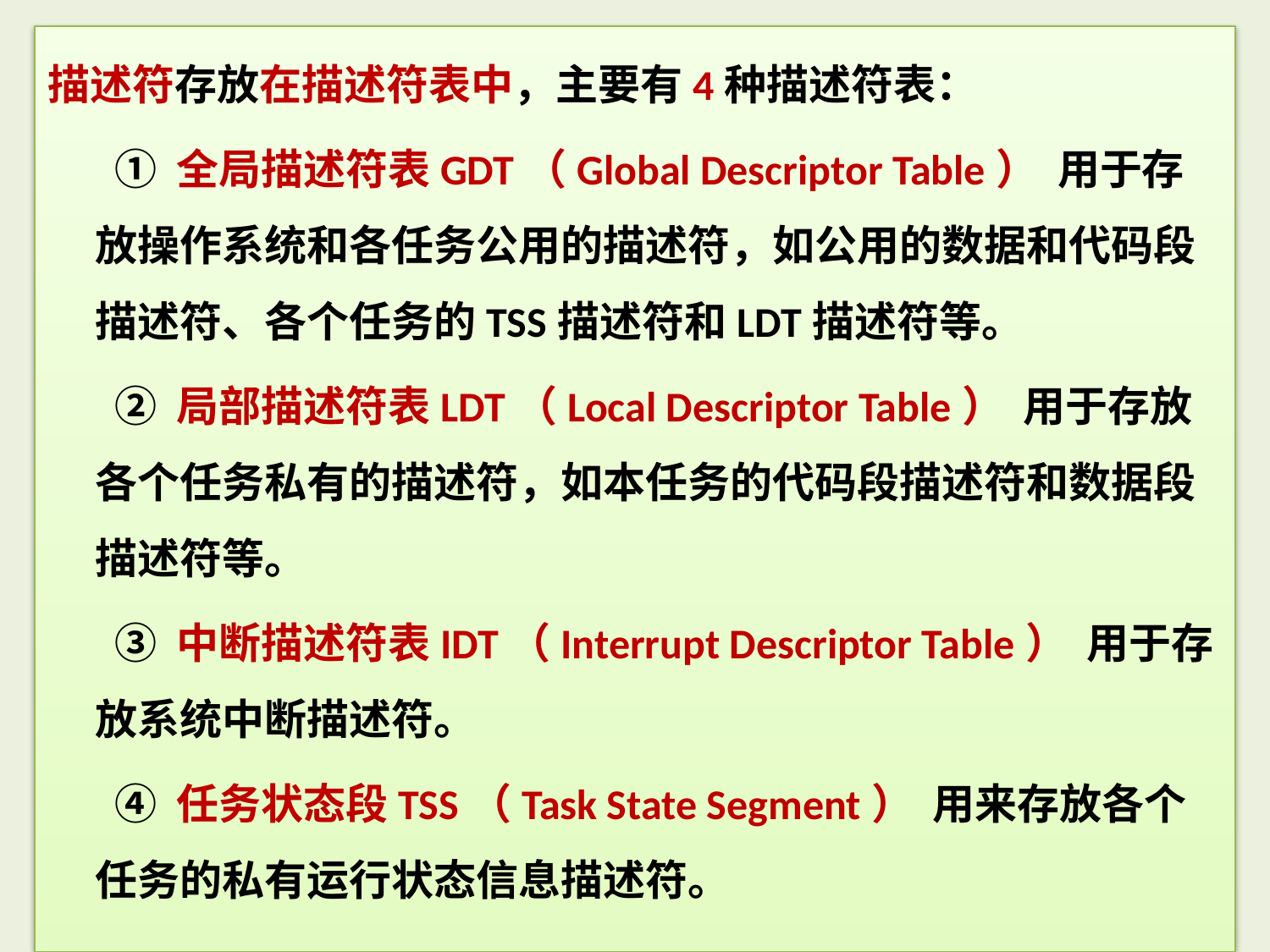

描述符存放在描述符表中，主要有4种描述符表：
       ① 全局描述符表GDT（Global Descriptor Table）  用于存放操作系统和各任务公用的描述符，如公用的数据和代码段描述符、各个任务的TSS描述符和LDT描述符等。
       ② 局部描述符表LDT（Local Descriptor Table）  用于存放各个任务私有的描述符，如本任务的代码段描述符和数据段描述符等。
       ③ 中断描述符表IDT（Interrupt Descriptor Table）  用于存放系统中断描述符。
       ④ 任务状态段TSS（Task State Segment）  用来存放各个任务的私有运行状态信息描述符。
56